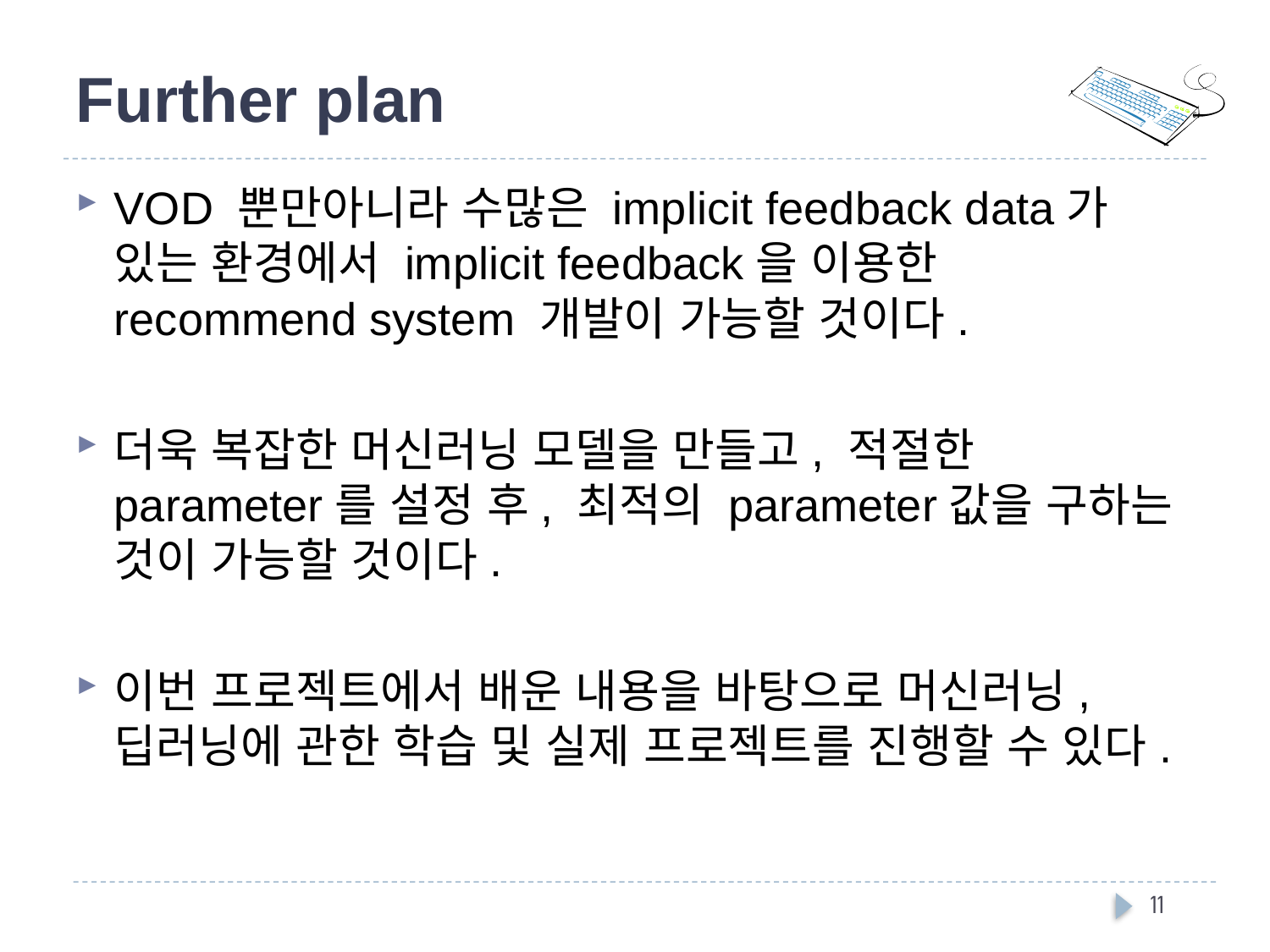

# Further plan
VOD 뿐만아니라 수많은 implicit feedback data가 있는 환경에서 implicit feedback을 이용한 recommend system 개발이 가능할 것이다.

더욱 복잡한 머신러닝 모델을 만들고, 적절한 parameter를 설정 후, 최적의 parameter값을 구하는 것이 가능할 것이다.

이번 프로젝트에서 배운 내용을 바탕으로 머신러닝, 딥러닝에 관한 학습 및 실제 프로젝트를 진행할 수 있다.
11